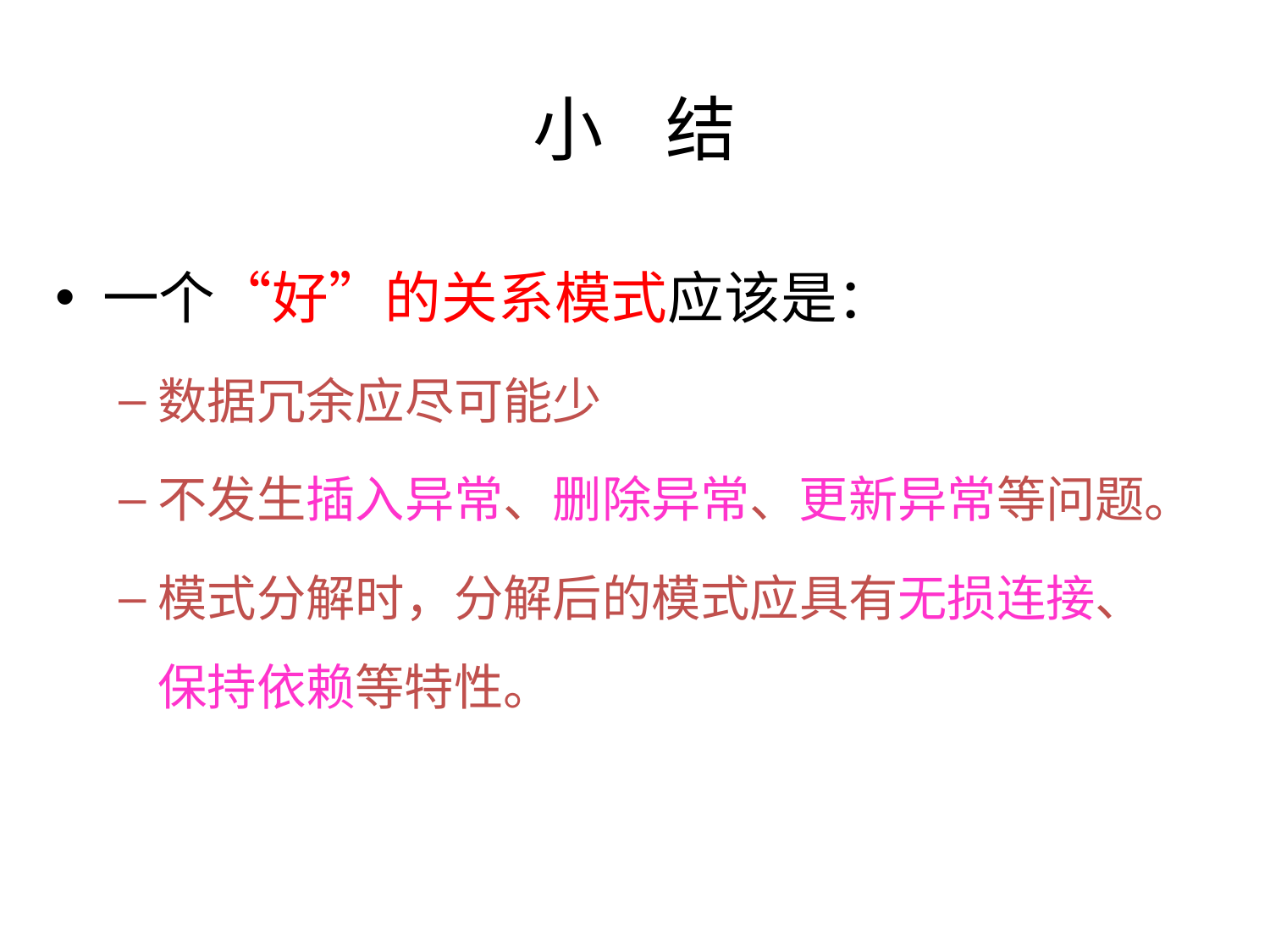

# 小    结
一个“好”的关系模式应该是：
数据冗余应尽可能少
不发生插入异常、删除异常、更新异常等问题。
模式分解时，分解后的模式应具有无损连接、       保持依赖等特性。